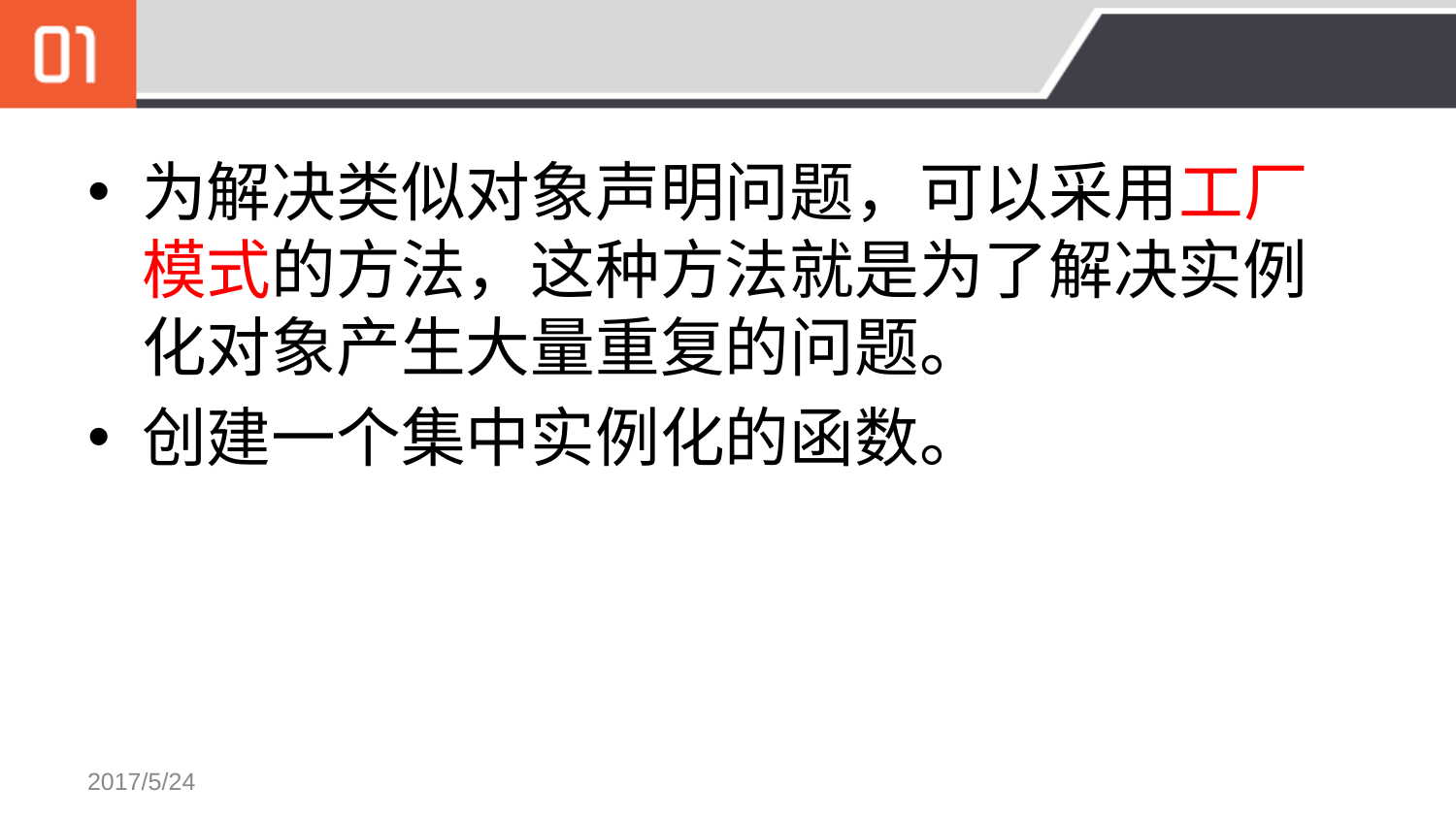

#
为解决类似对象声明问题，可以采用工厂模式的方法，这种方法就是为了解决实例化对象产生大量重复的问题。
创建一个集中实例化的函数。
2017/5/24